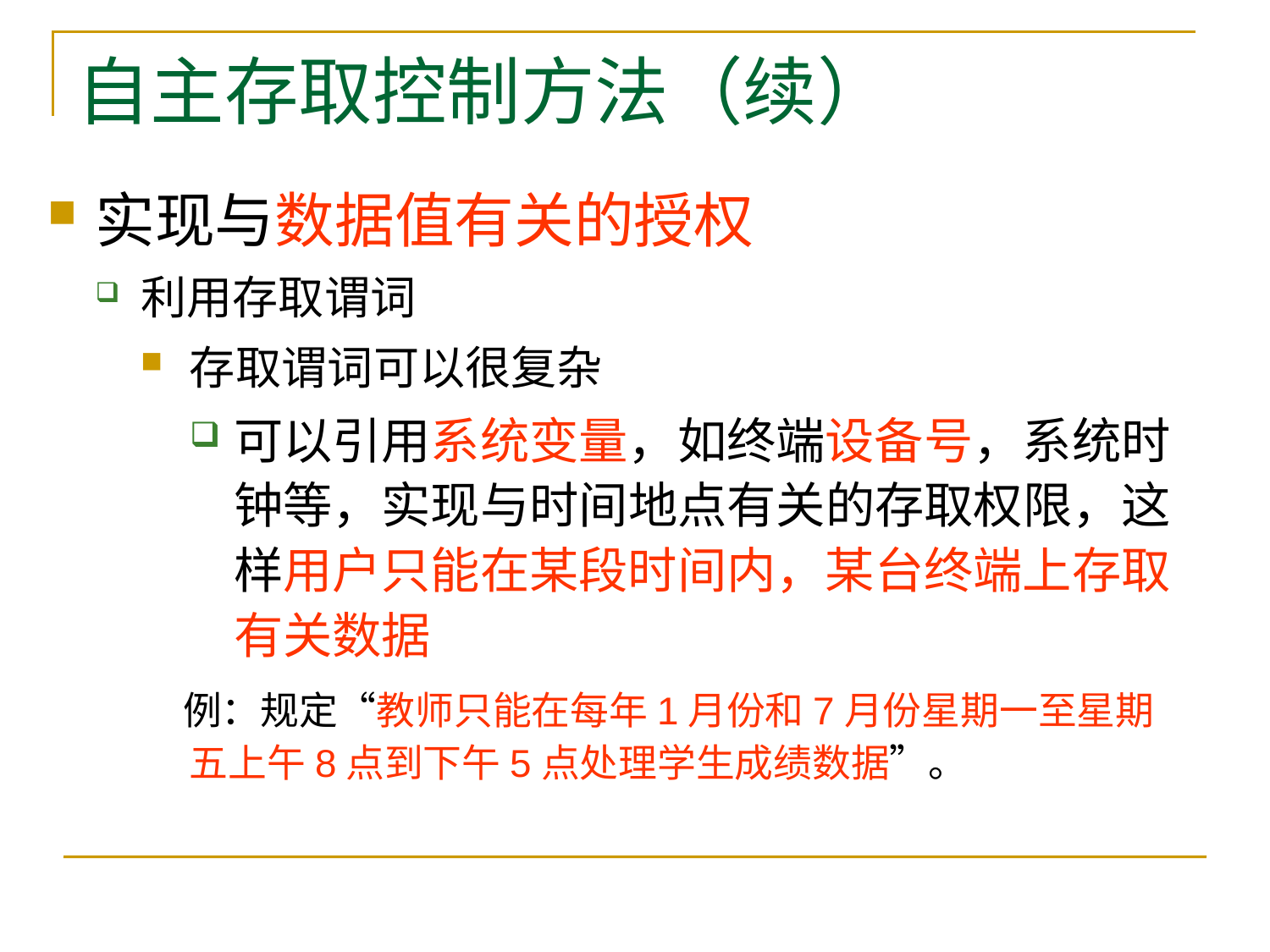

# 自主存取控制方法（续）
实现与数据值有关的授权
利用存取谓词
存取谓词可以很复杂
可以引用系统变量，如终端设备号，系统时钟等，实现与时间地点有关的存取权限，这样用户只能在某段时间内，某台终端上存取有关数据
   例：规定“教师只能在每年1月份和7月份星期一至星期五上午8点到下午5点处理学生成绩数据”。